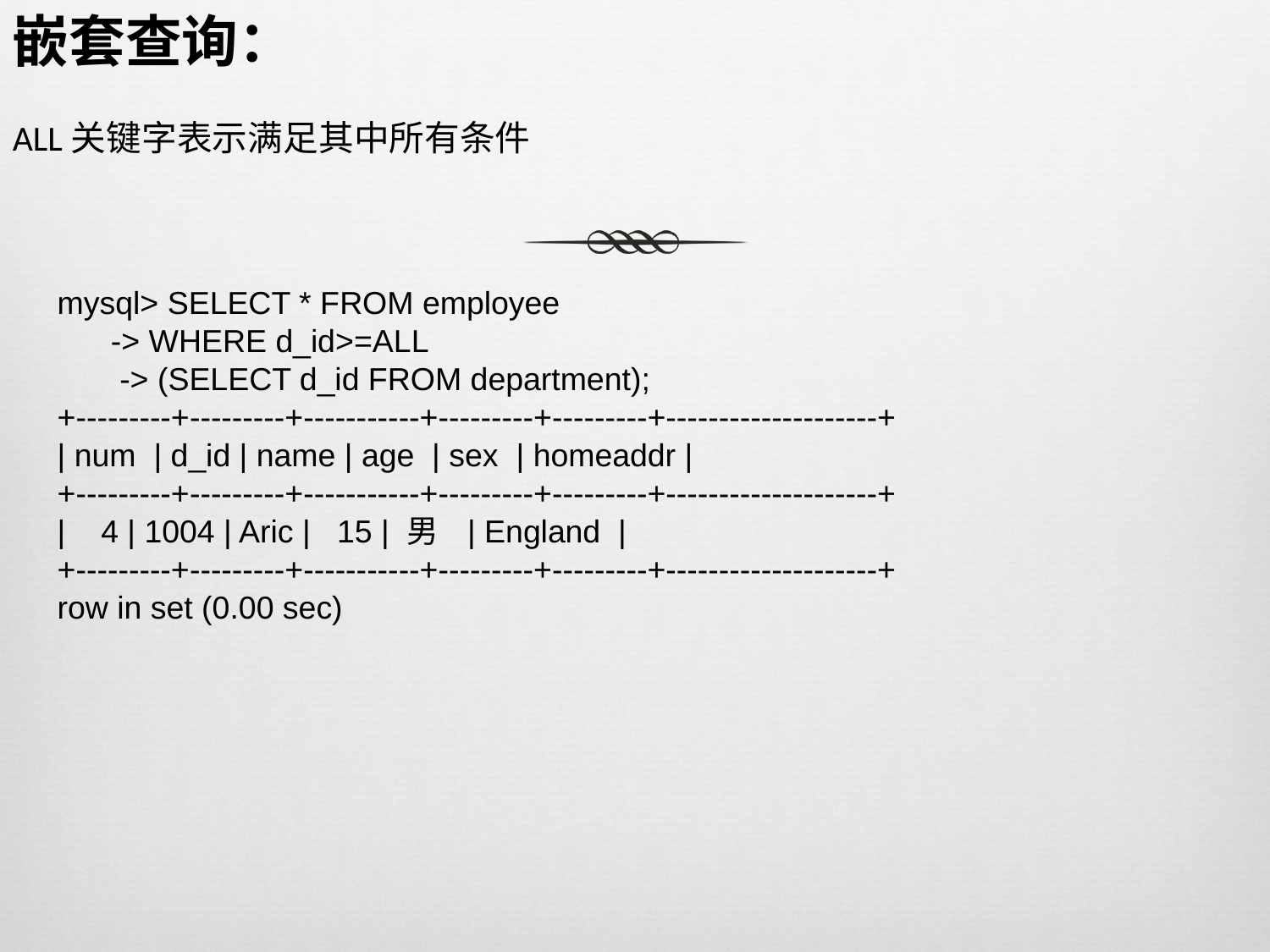

嵌套查询：

ALL关键字表示满足其中所有条件
mysql> SELECT * FROM employee
      -> WHERE d_id>=ALL
       -> (SELECT d_id FROM department);
+---------+---------+-----------+---------+---------+--------------------+
| num  | d_id | name | age  | sex  | homeaddr |
+---------+---------+-----------+---------+---------+--------------------+
|    4 | 1004 | Aric |   15 | 男   | England  |
+---------+---------+-----------+---------+---------+--------------------+
row in set (0.00 sec)